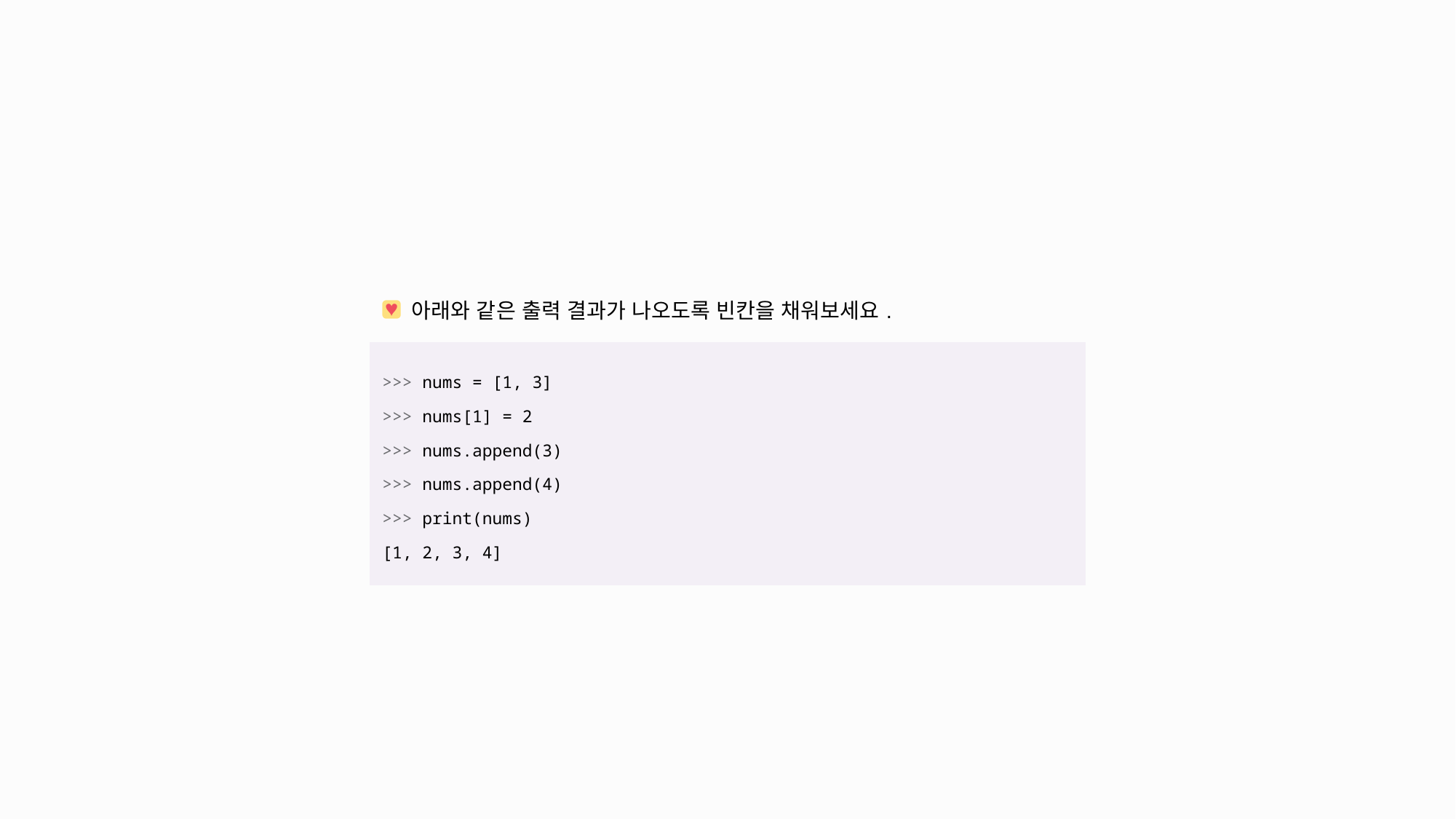

| 아래와 같은 출력 결과가 나오도록 빈칸을 채워보세요. |
| --- |
| >>> nums = [1, 3] >>> nums[1] = 2 >>> nums.append(3) >>> nums.append(4) >>> print(nums) [1, 2, 3, 4] |